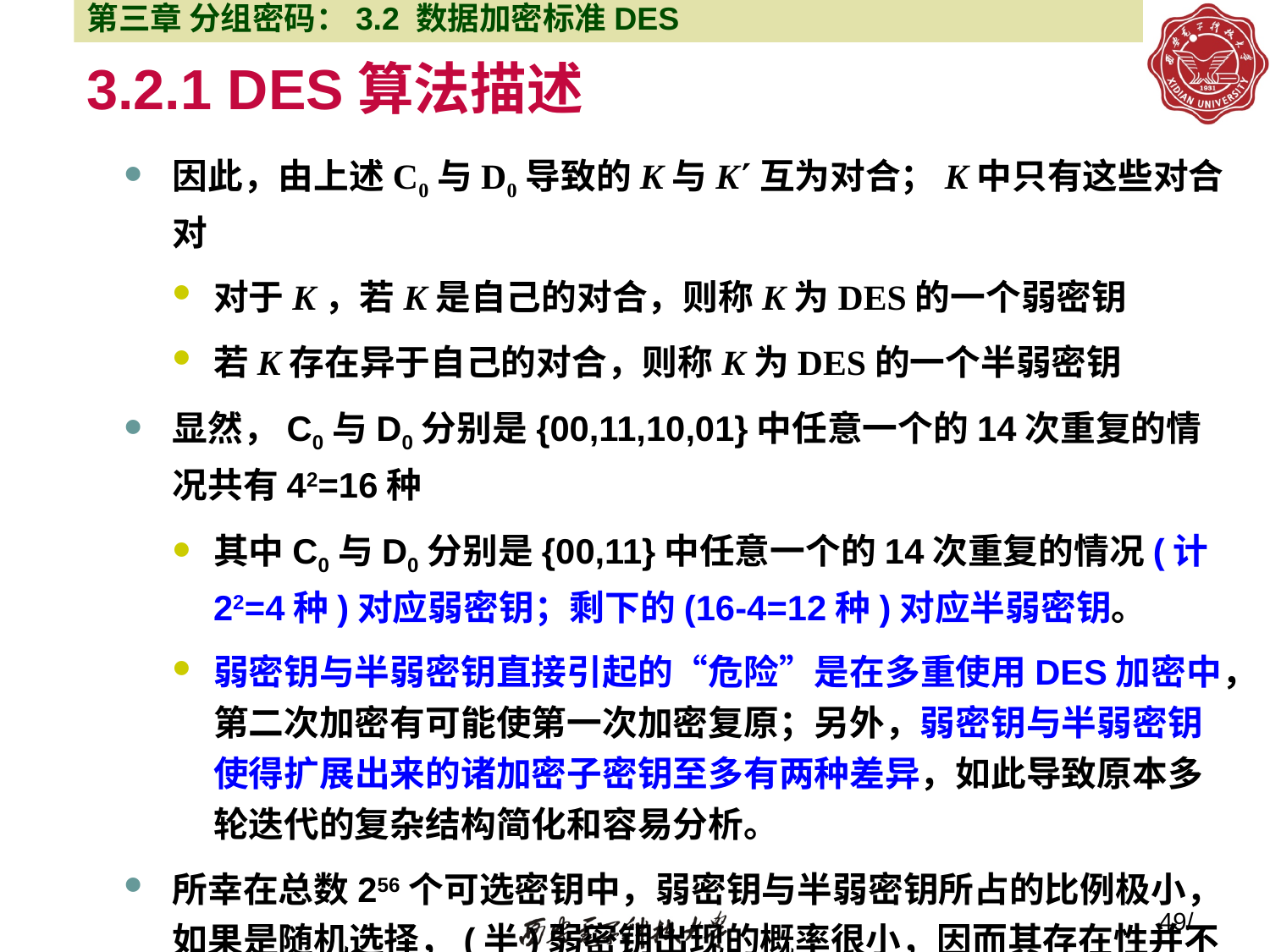

第三章 分组密码：3.2 数据加密标准DES
# 3.2.1 DES算法描述
因此，由上述C0与D0导致的K与K′互为对合；K中只有这些对合对
对于K，若K是自己的对合，则称K为DES的一个弱密钥
若K存在异于自己的对合，则称K为DES的一个半弱密钥
显然，C0与D0分别是{00,11,10,01}中任意一个的14次重复的情况共有42=16种
其中C0与D0分别是{00,11}中任意一个的14次重复的情况(计22=4种)对应弱密钥；剩下的(16-4=12种)对应半弱密钥。
弱密钥与半弱密钥直接引起的“危险”是在多重使用DES加密中，第二次加密有可能使第一次加密复原；另外，弱密钥与半弱密钥使得扩展出来的诸加密子密钥至多有两种差异，如此导致原本多轮迭代的复杂结构简化和容易分析。
所幸在总数256个可选密钥中，弱密钥与半弱密钥所占的比例极小，如果是随机选择，(半)弱密钥出现的概率很小，因而其存在性并不会危及DES的安全
49/